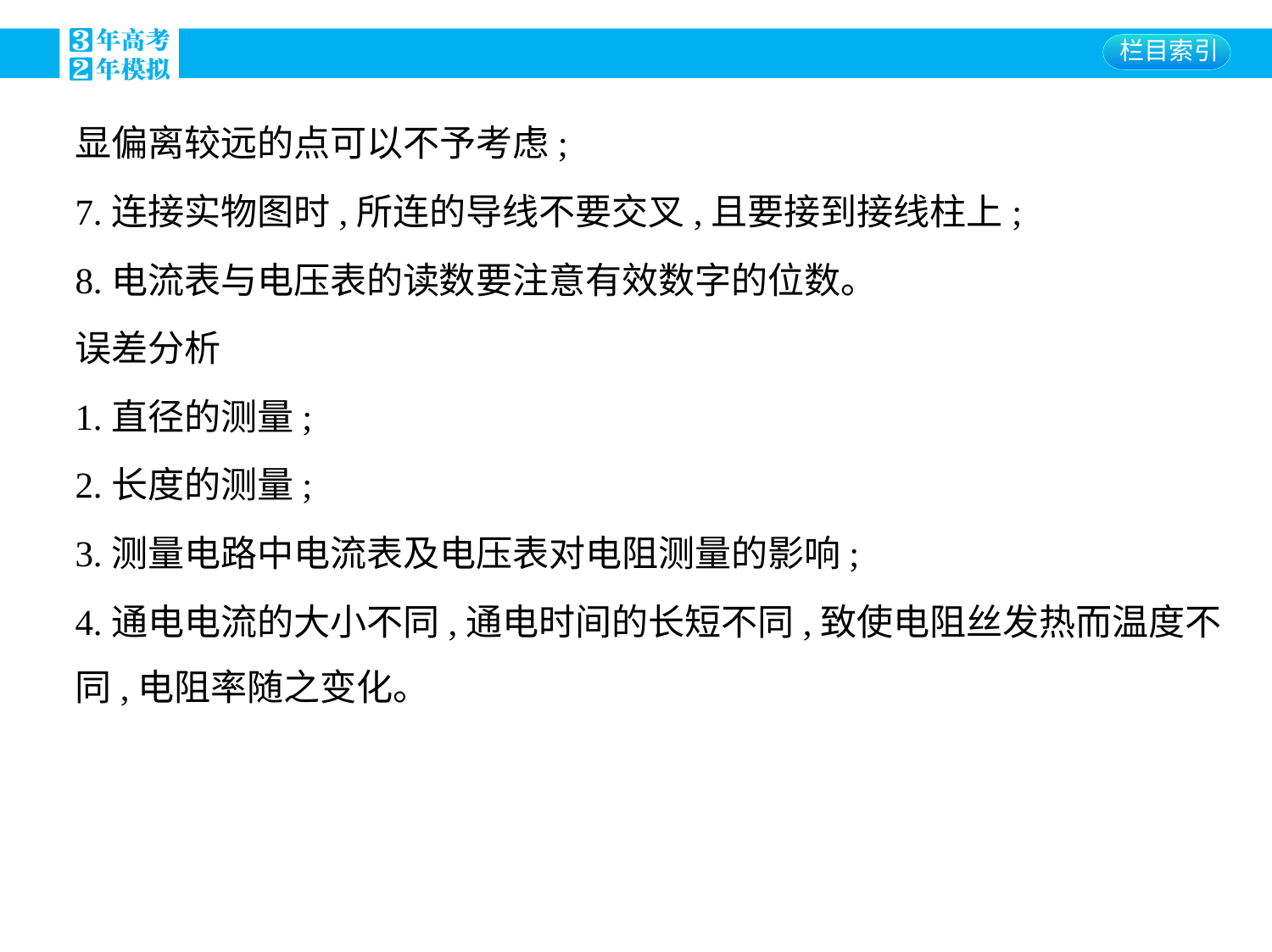

显偏离较远的点可以不予考虑;
7.连接实物图时,所连的导线不要交叉,且要接到接线柱上;
8.电流表与电压表的读数要注意有效数字的位数。
误差分析
1.直径的测量;
2.长度的测量;
3.测量电路中电流表及电压表对电阻测量的影响;
4.通电电流的大小不同,通电时间的长短不同,致使电阻丝发热而温度不
同,电阻率随之变化。